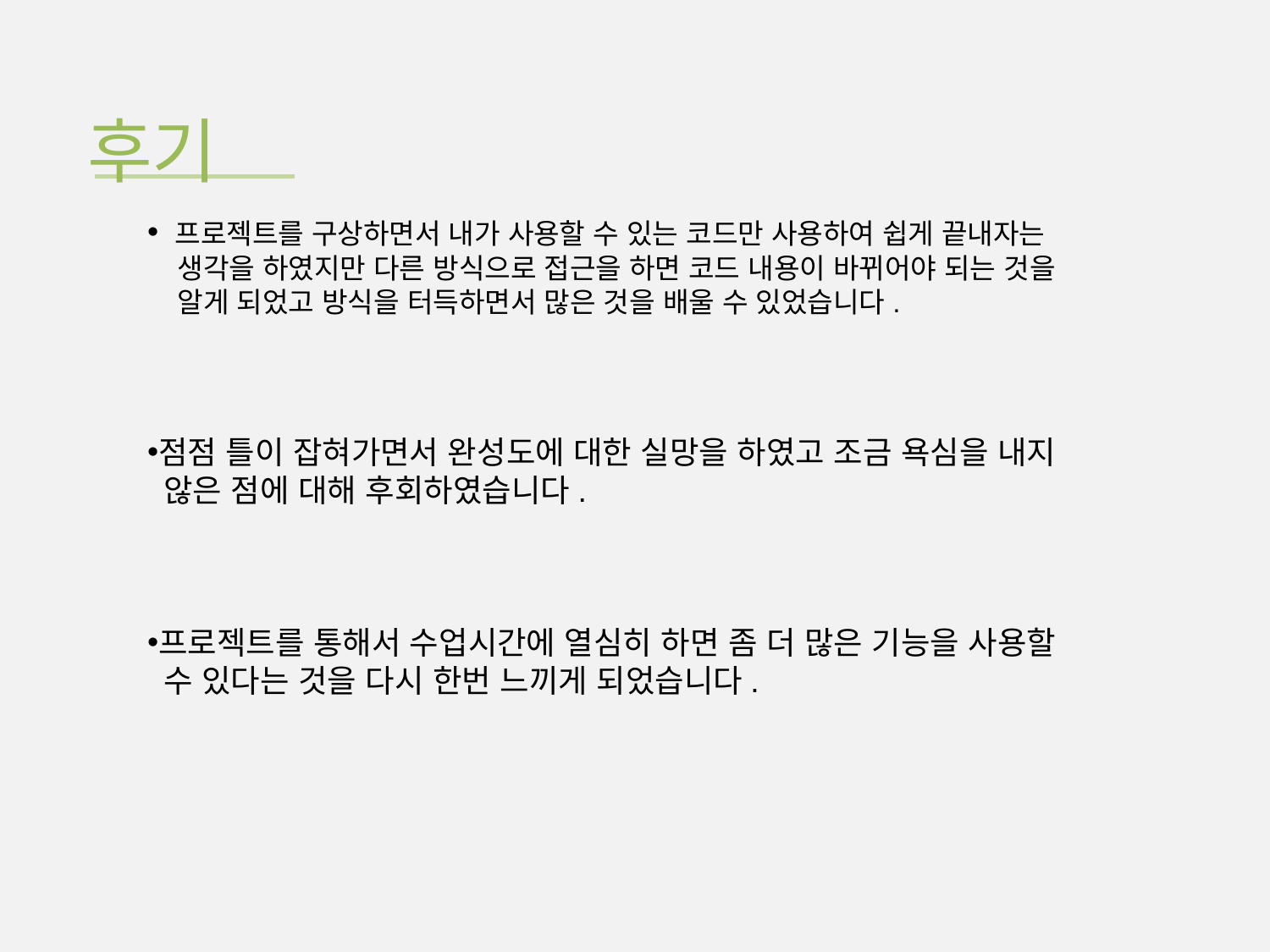

후기
 프로젝트를 구상하면서 내가 사용할 수 있는 코드만 사용하여 쉽게 끝내자는
   생각을 하였지만 다른 방식으로 접근을 하면 코드 내용이 바뀌어야 되는 것을
   알게 되었고 방식을 터득하면서 많은 것을 배울 수 있었습니다.

점점 틀이 잡혀가면서 완성도에 대한 실망을 하였고 조금 욕심을 내지
 않은 점에 대해 후회하였습니다.

프로젝트를 통해서 수업시간에 열심히 하면 좀 더 많은 기능을 사용할
 수 있다는 것을 다시 한번 느끼게 되었습니다.